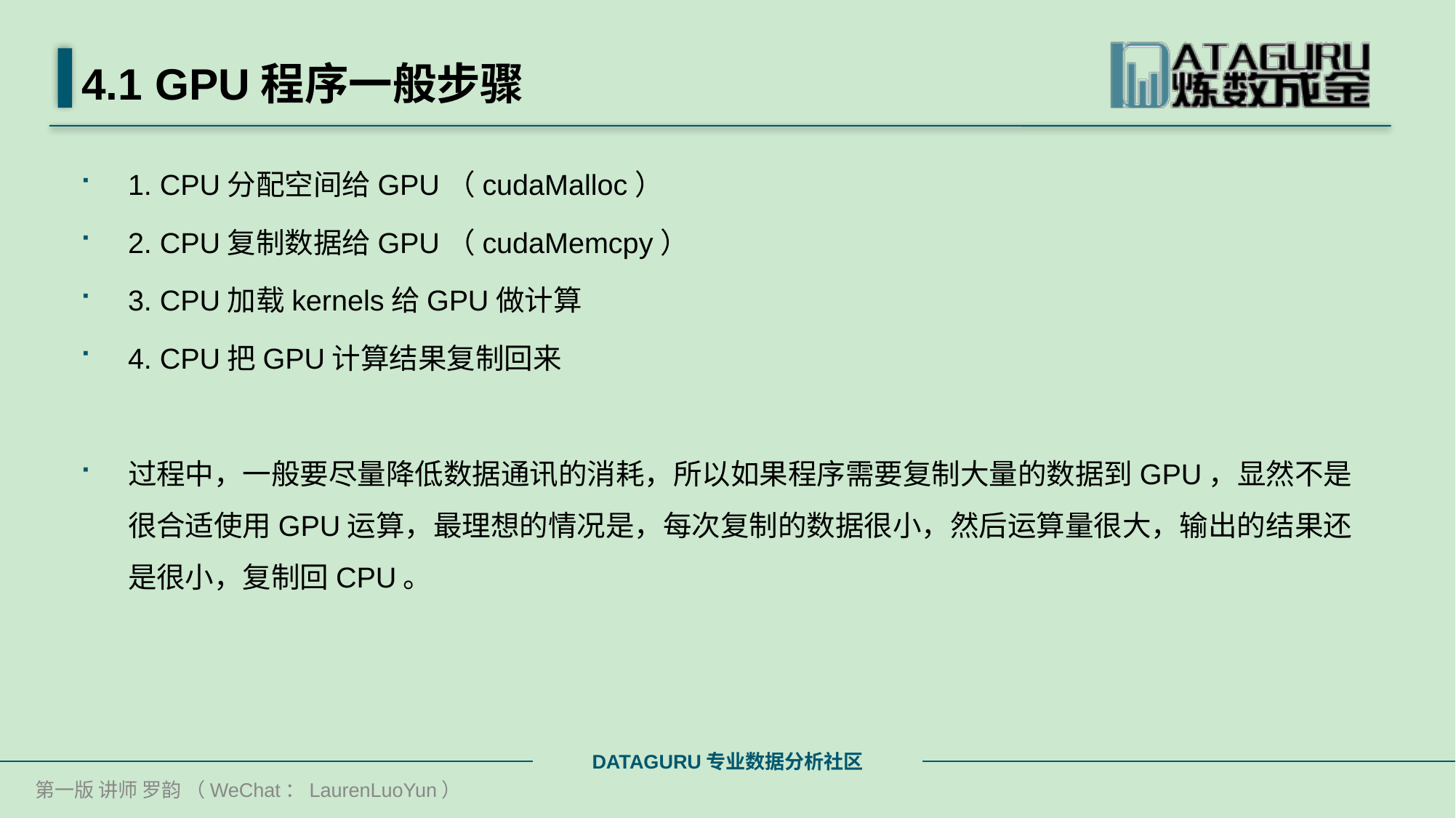

# 4.1 GPU程序一般步骤
1. CPU分配空间给GPU（cudaMalloc）
2. CPU复制数据给GPU（cudaMemcpy）
3. CPU加载kernels给GPU做计算
4. CPU把GPU计算结果复制回来

过程中，一般要尽量降低数据通讯的消耗，所以如果程序需要复制大量的数据到GPU，显然不是很合适使用GPU运算，最理想的情况是，每次复制的数据很小，然后运算量很大，输出的结果还是很小，复制回CPU。